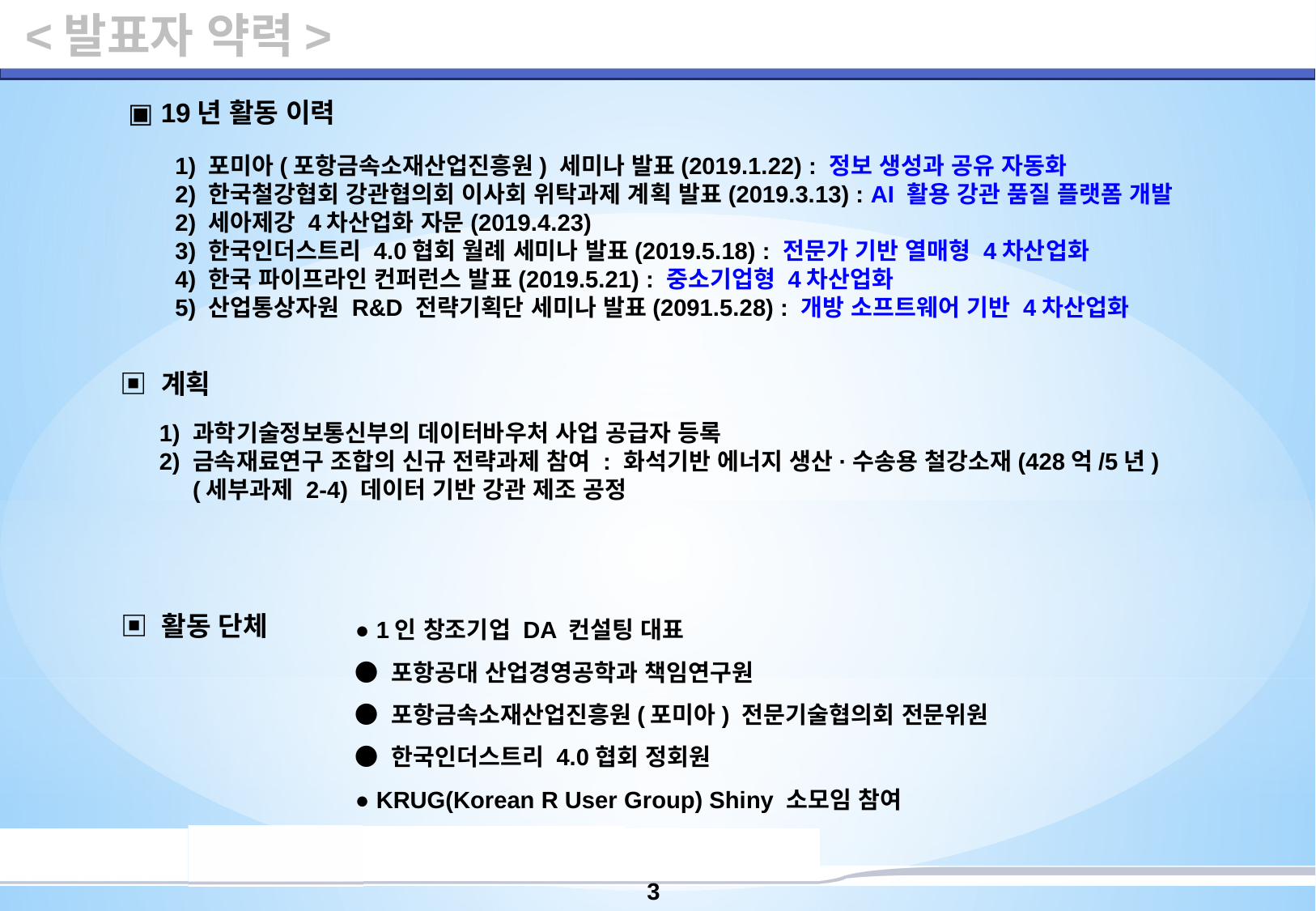

<발표자 약력>

▣ 19년 활동 이력
1) 포미아(포항금속소재산업진흥원) 세미나 발표(2019.1.22) : 정보 생성과 공유 자동화
2) 한국철강협회 강관협의회 이사회 위탁과제 계획 발표(2019.3.13) : AI 활용 강관 품질 플랫폼 개발
2) 세아제강 4차산업화 자문(2019.4.23)
3) 한국인더스트리 4.0협회 월례 세미나 발표(2019.5.18) : 전문가 기반 열매형 4차산업화
4) 한국 파이프라인 컨퍼런스 발표(2019.5.21) : 중소기업형 4차산업화
5) 산업통상자원 R&D 전략기획단 세미나 발표(2091.5.28) : 개방 소프트웨어 기반 4차산업화
▣ 계획
1) 과학기술정보통신부의 데이터바우처 사업 공급자 등록
2) 금속재료연구 조합의 신규 전략과제 참여 : 화석기반 에너지 생산·수송용 철강소재(428억/5년)
     (세부과제 2-4) 데이터 기반 강관 제조 공정
● 1인 창조기업 DA 컨설팅 대표
● 포항공대 산업경영공학과 책임연구원
● 포항금속소재산업진흥원(포미아) 전문기술협의회 전문위원
● 한국인더스트리 4.0협회 정회원
● KRUG(Korean R User Group) Shiny 소모임 참여
▣ 활동 단체